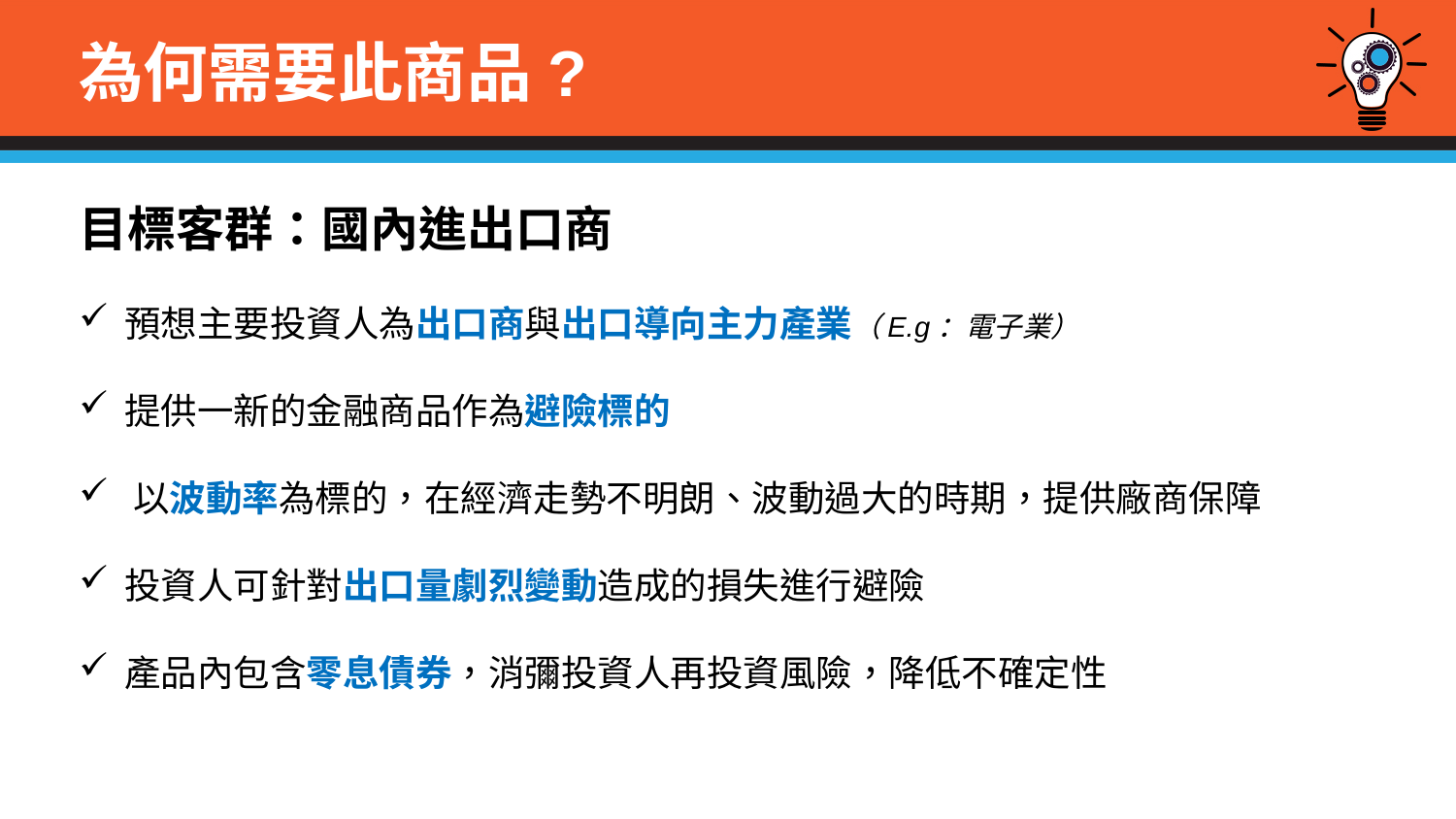

# 為何需要此商品?
目標客群：國內進出口商
預想主要投資人為出口商與出口導向主力產業（E.g：電子業）
提供一新的金融商品作為避險標的
以波動率為標的，在經濟走勢不明朗、波動過大的時期，提供廠商保障
投資人可針對出口量劇烈變動造成的損失進行避險
產品內包含零息債券，消彌投資人再投資風險，降低不確定性